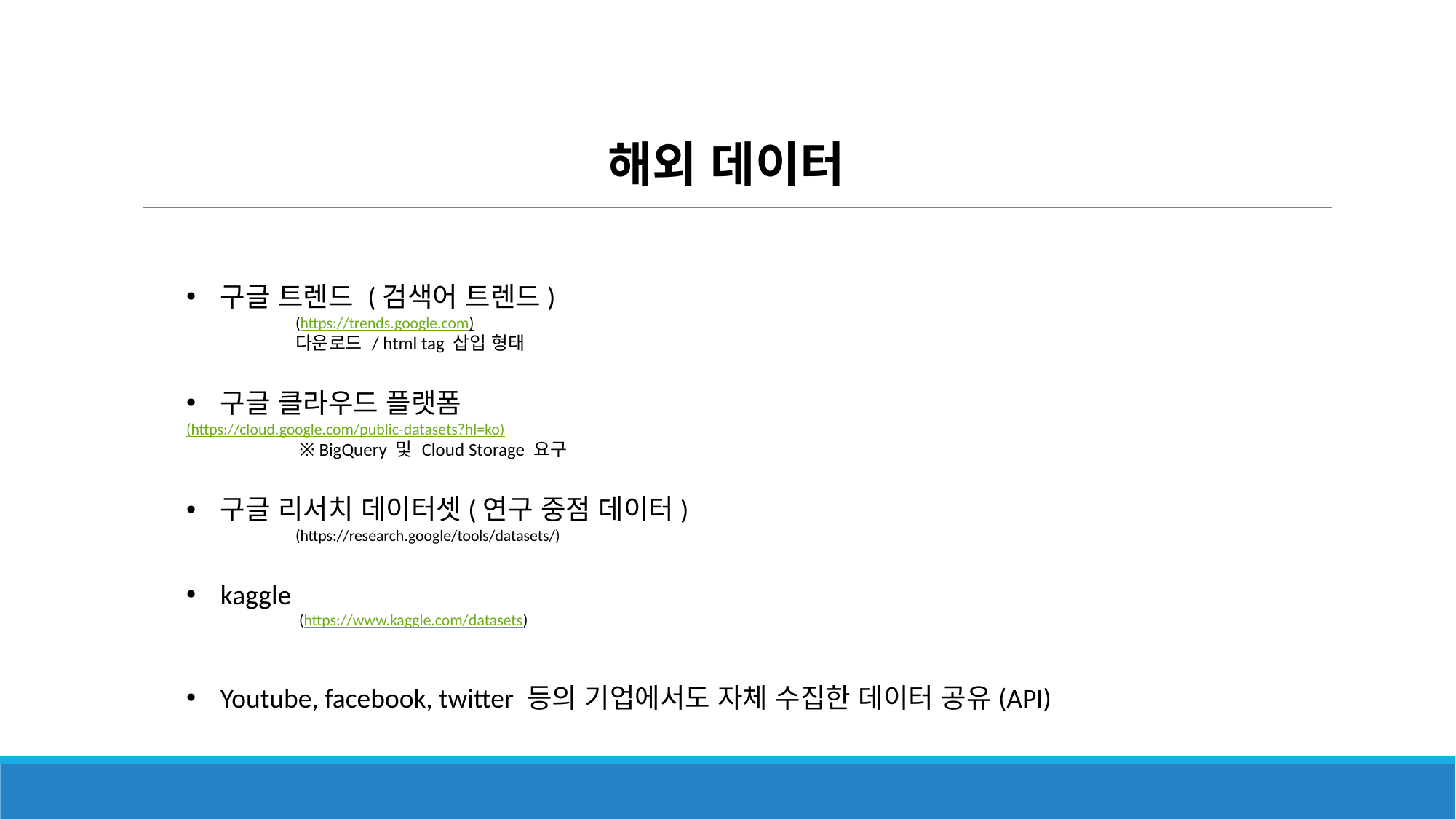

해외 데이터
구글 트렌드 (검색어 트렌드)
	(https://trends.google.com)
	다운로드 / html tag 삽입 형태
구글 클라우드 플랫폼
	(https://cloud.google.com/public-datasets?hl=ko)
	 ※ BigQuery 및 Cloud Storage 요구
구글 리서치 데이터셋(연구 중점 데이터)
	(https://research.google/tools/datasets/)
kaggle
	 (https://www.kaggle.com/datasets)

Youtube, facebook, twitter 등의 기업에서도 자체 수집한 데이터 공유(API)